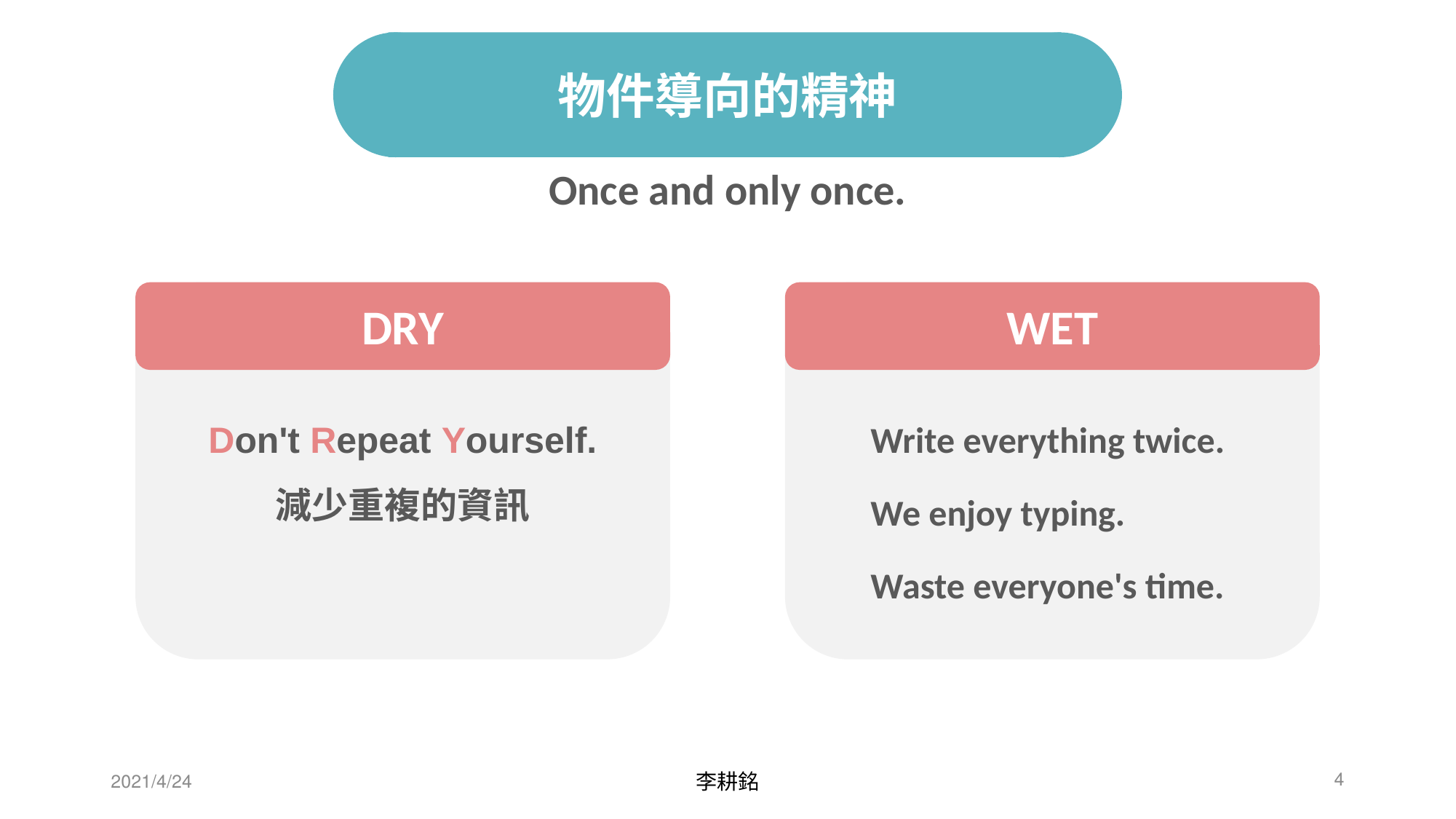

# 物件導向的精神
Once and only once.

DRY
WET
Don't Repeat Yourself.
減少重複的資訊
Write everything twice.
We enjoy typing.
Waste everyone's time.
2021/4/24
李耕銘
4